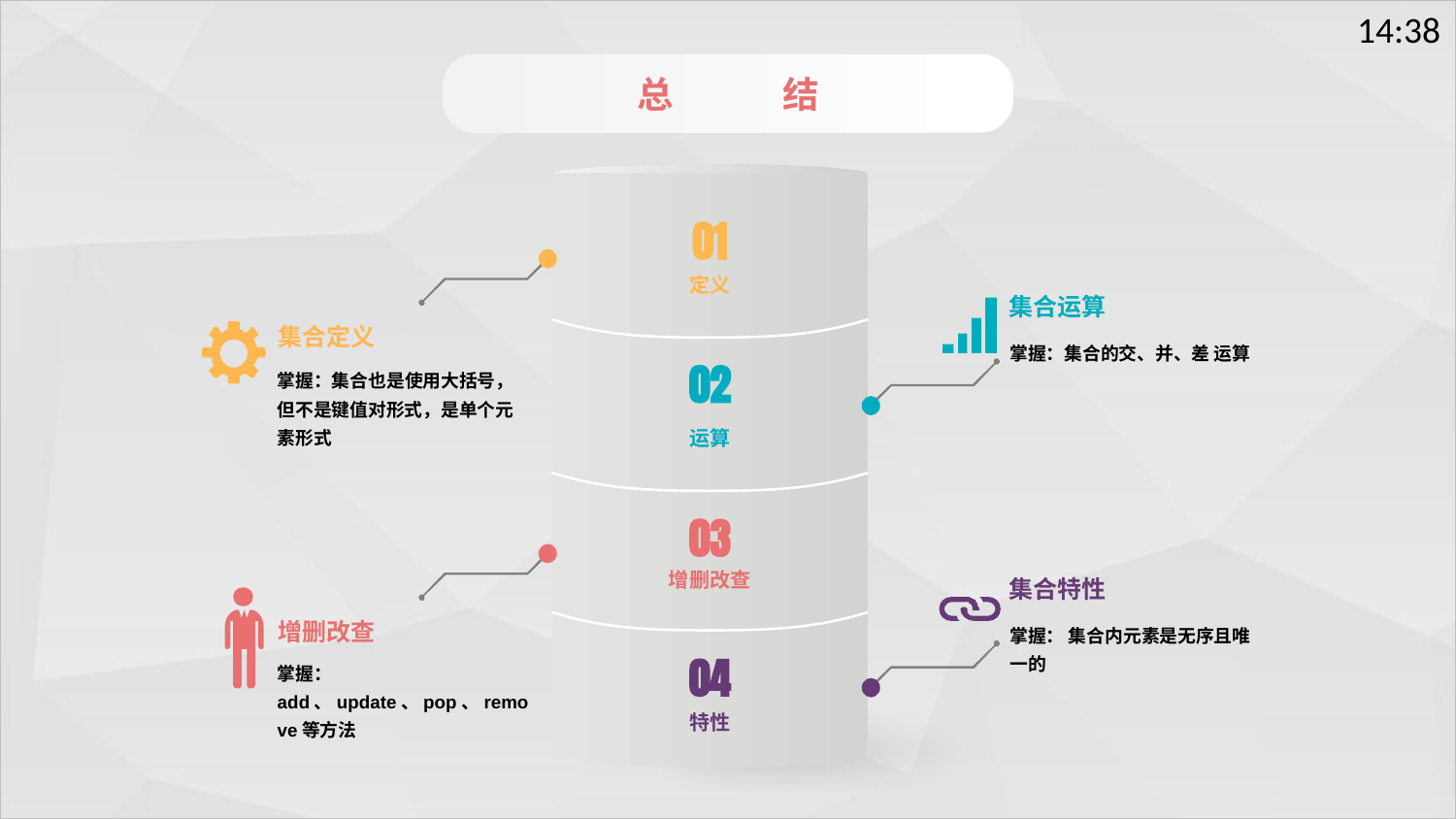

总	结

01
定义

集合运算

掌握：集合的交、并、差 运算
集合定义

掌握：集合也是使用大括号，但不是键值对形式，是单个元素形式
02
运算

03
增删改查

集合特性

掌握： 集合内元素是无序且唯一的

增删改查
掌握：add、update、pop、remove等方法

04
特性